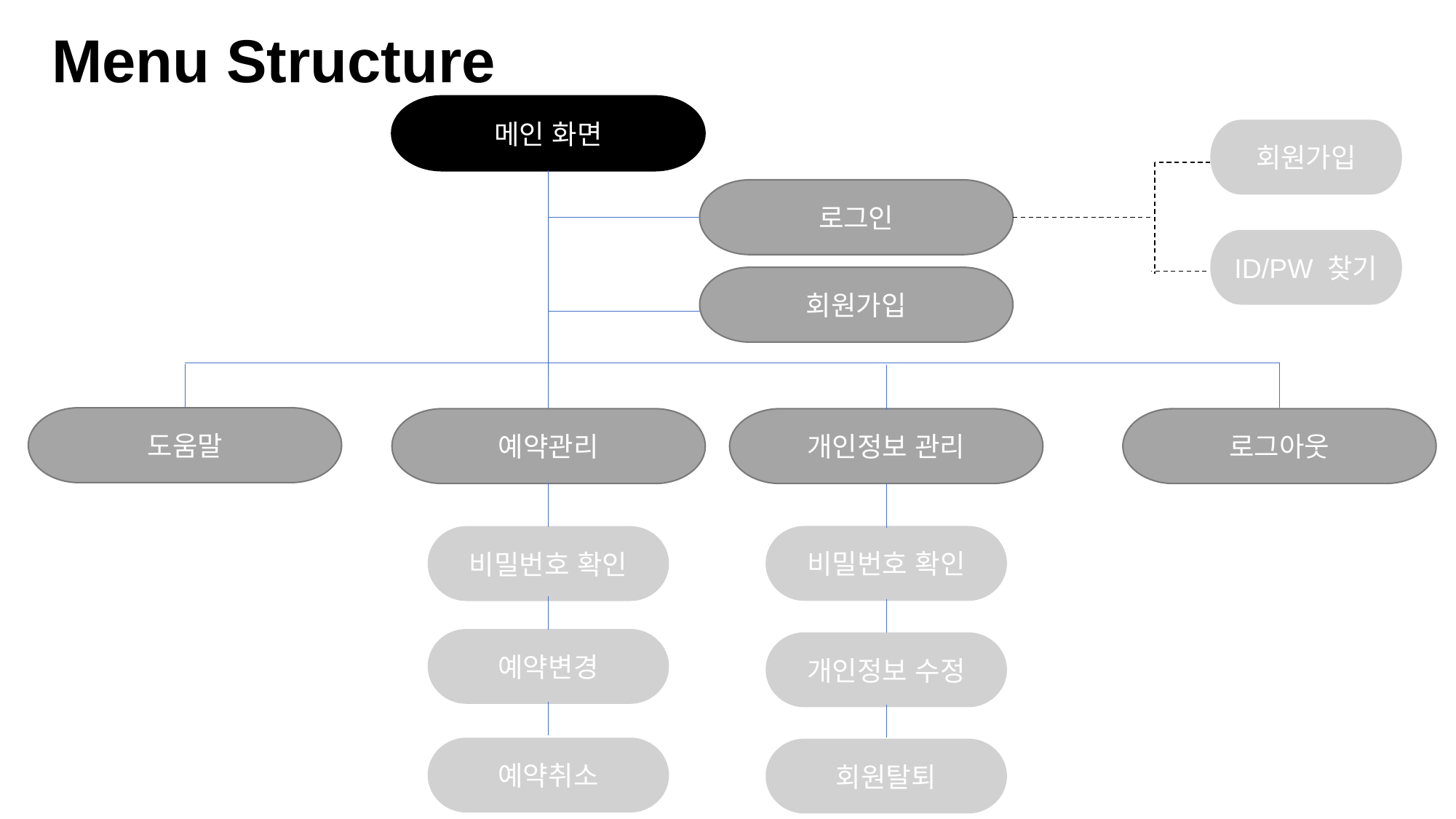

Menu Structure
메인 화면
회원가입
로그인
ID/PW 찾기
회원가입
도움말
로그아웃
예약관리
개인정보 관리
비밀번호 확인
비밀번호 확인
예약변경
개인정보 수정
예약취소
회원탈퇴